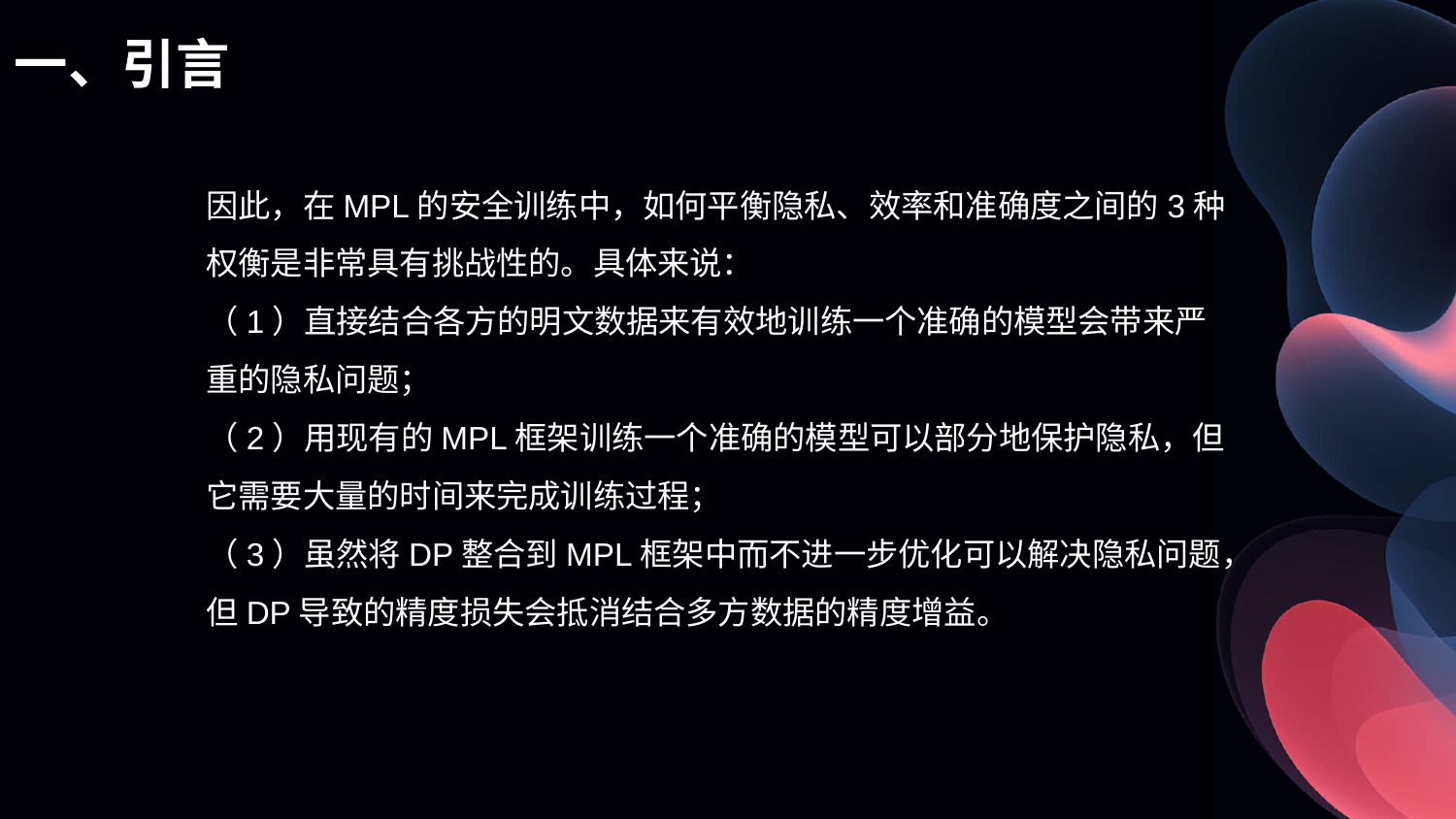

一、引言
因此，在MPL的安全训练中，如何平衡隐私、效率和准确度之间的3种权衡是非常具有挑战性的。具体来说：
（1）直接结合各方的明文数据来有效地训练一个准确的模型会带来严重的隐私问题；
（2）用现有的MPL框架训练一个准确的模型可以部分地保护隐私，但它需要大量的时间来完成训练过程；
（3）虽然将DP整合到MPL框架中而不进一步优化可以解决隐私问题，但DP导致的精度损失会抵消结合多方数据的精度增益。